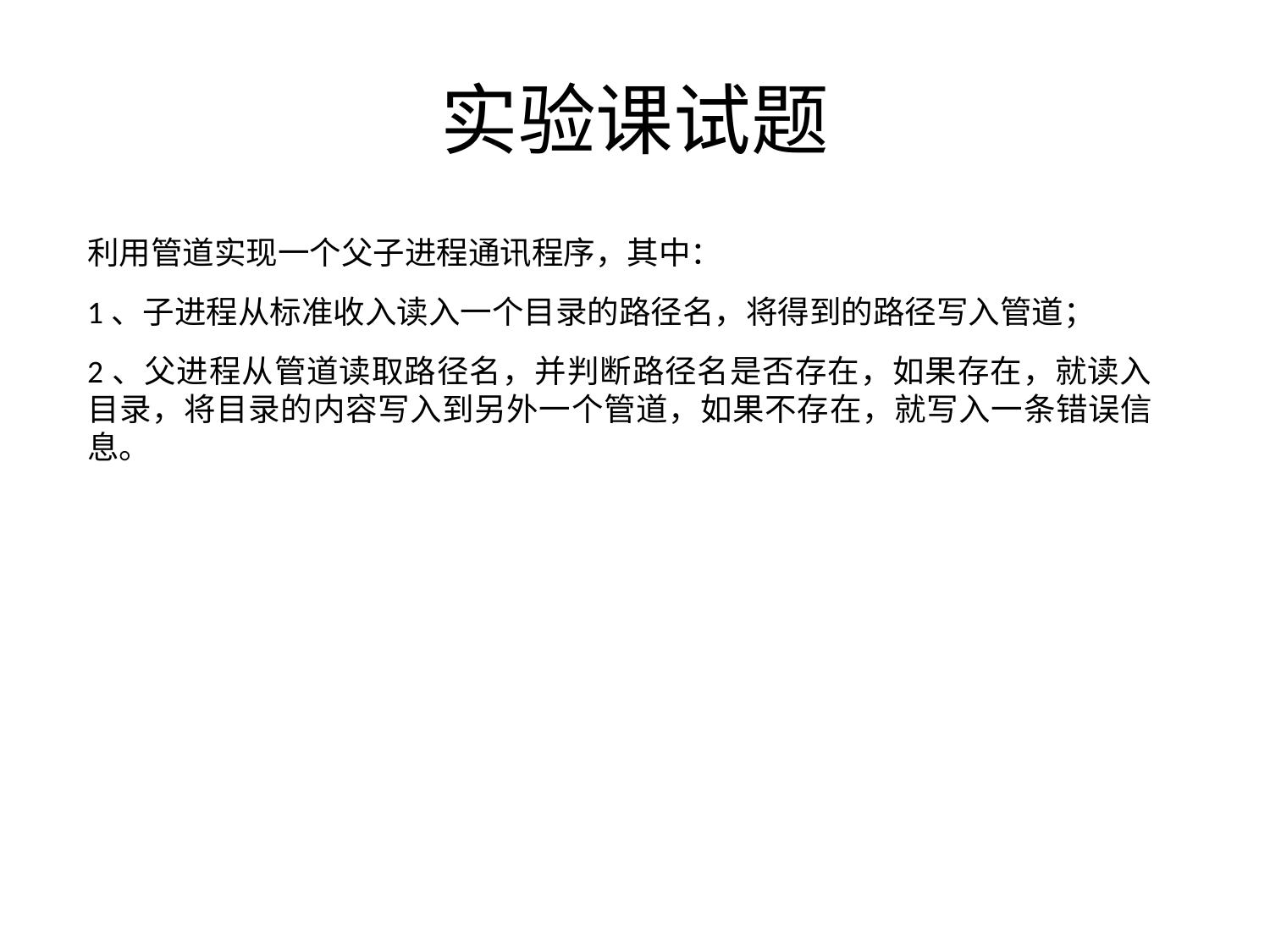

# 实验课试题
利用管道实现一个父子进程通讯程序，其中：
1、子进程从标准收入读入一个目录的路径名，将得到的路径写入管道；
2、父进程从管道读取路径名，并判断路径名是否存在，如果存在，就读入目录，将目录的内容写入到另外一个管道，如果不存在，就写入一条错误信息。